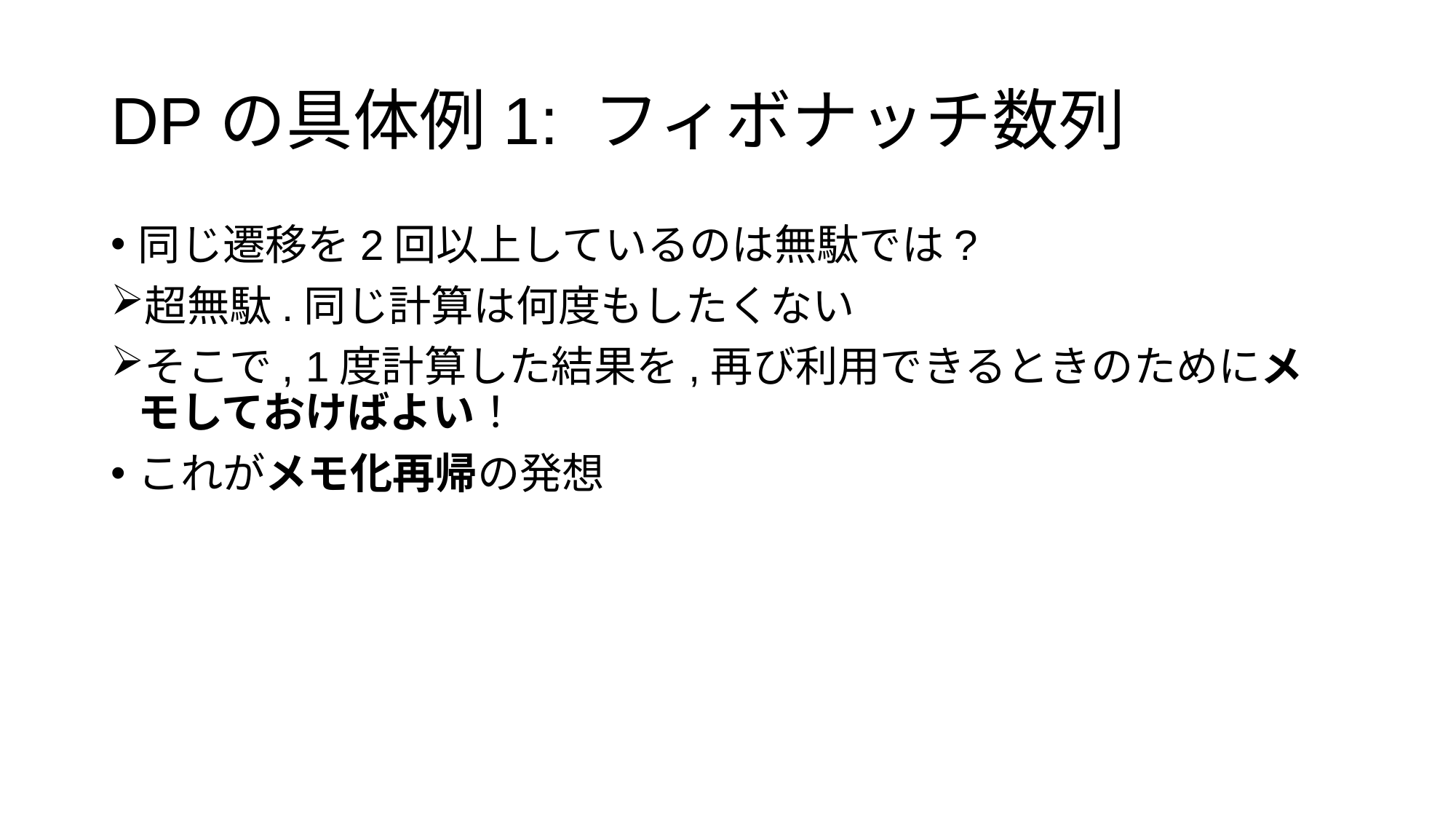

# DPの具体例1: フィボナッチ数列
同じ遷移を2回以上しているのは無駄では?
超無駄.同じ計算は何度もしたくない
そこで, 1度計算した結果を,再び利用できるときのためにメモしておけばよい！
これがメモ化再帰の発想